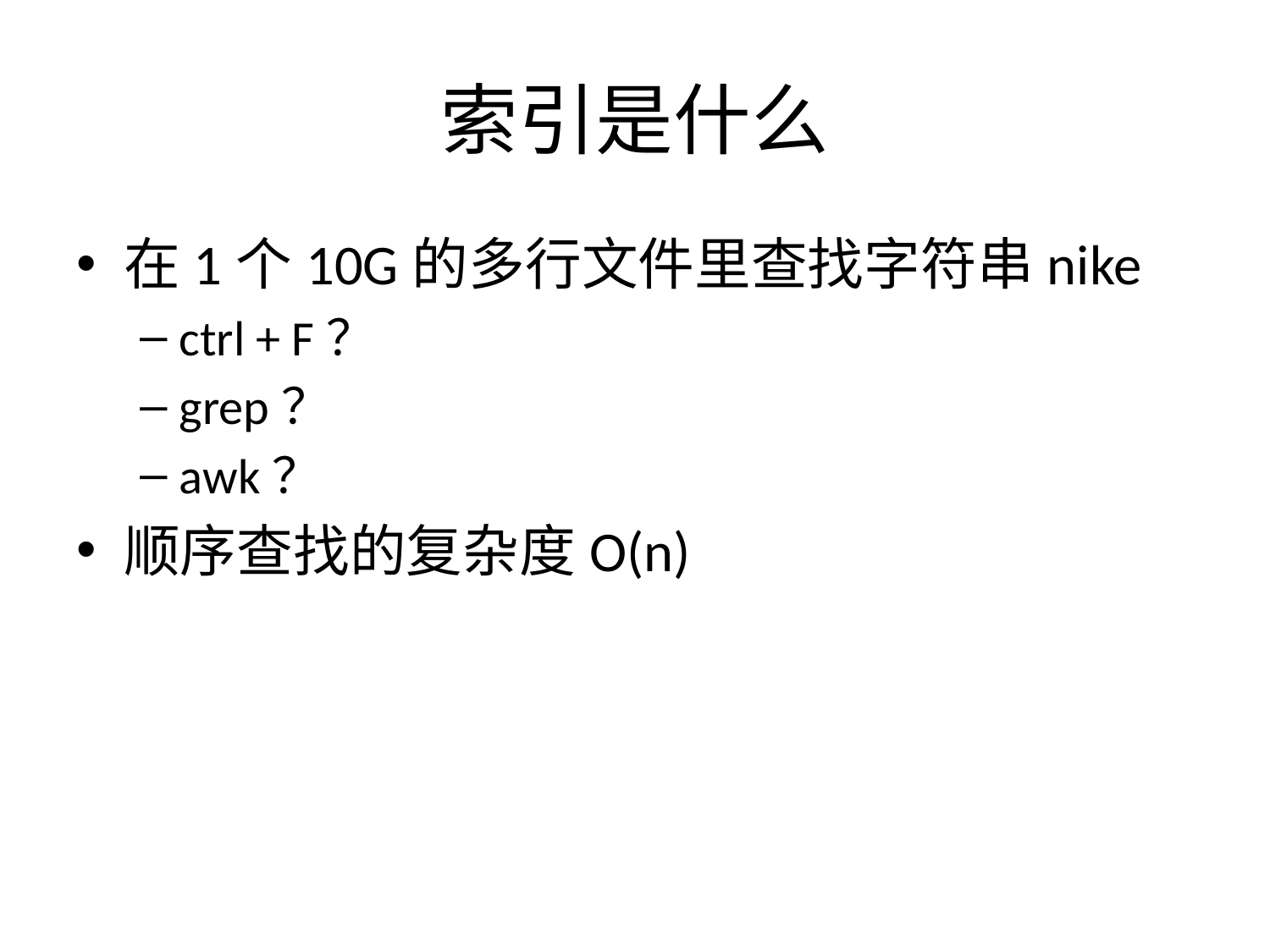

# 索引是什么
在1个10G的多行文件里查找字符串nike
ctrl + F？
grep？
awk？
顺序查找的复杂度O(n)